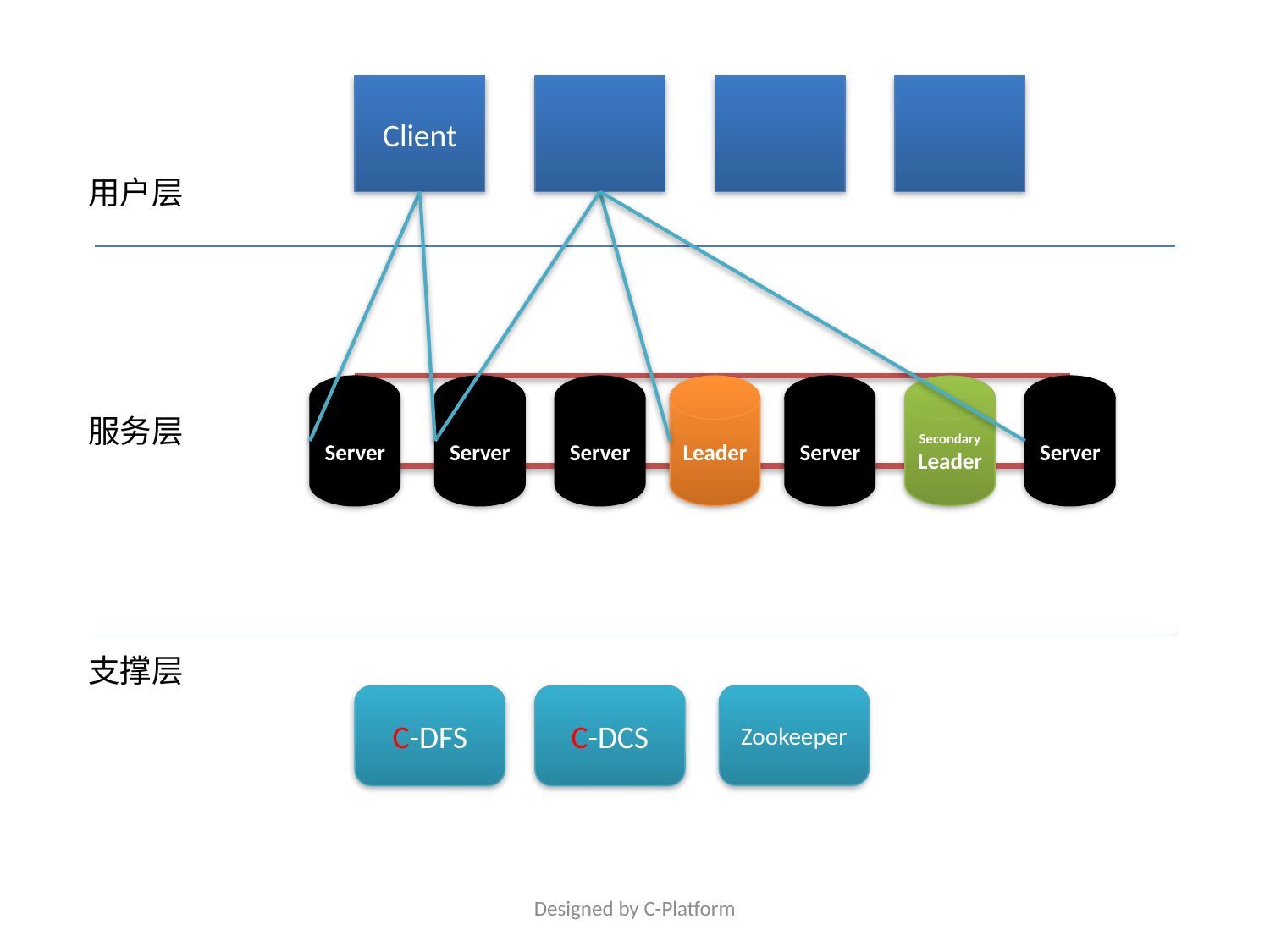

Client

用户层
Server
Server
Server
Leader
Server
Secondary
Leader
Server
服务层
支撑层
Zookeeper
C-DFS
C-DCS
Designed by C-Platform